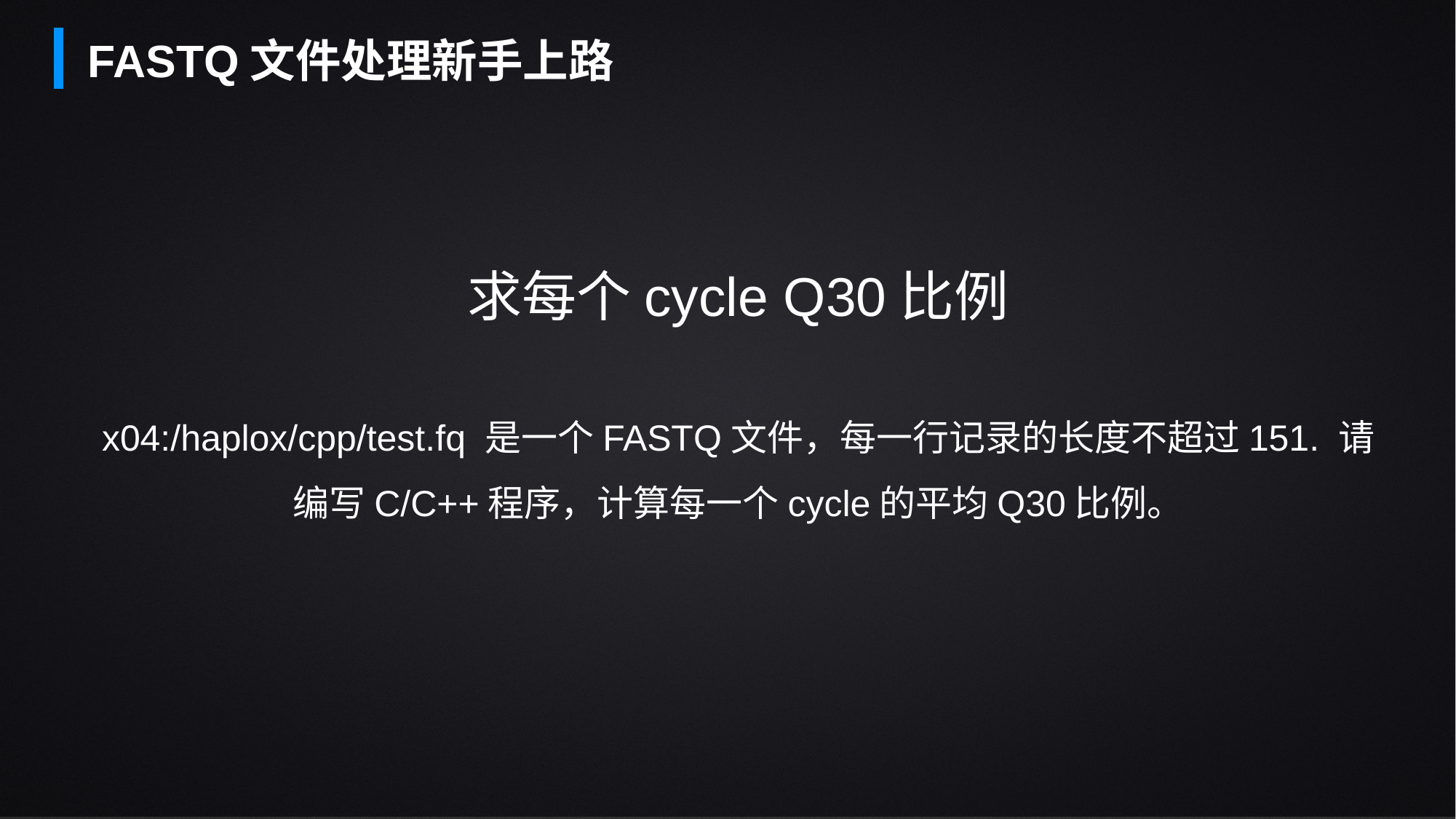

FASTQ文件处理新手上路
求每个cycle Q30比例

x04:/haplox/cpp/test.fq 是一个FASTQ文件，每一行记录的长度不超过151. 请编写C/C++程序，计算每一个cycle的平均Q30比例。